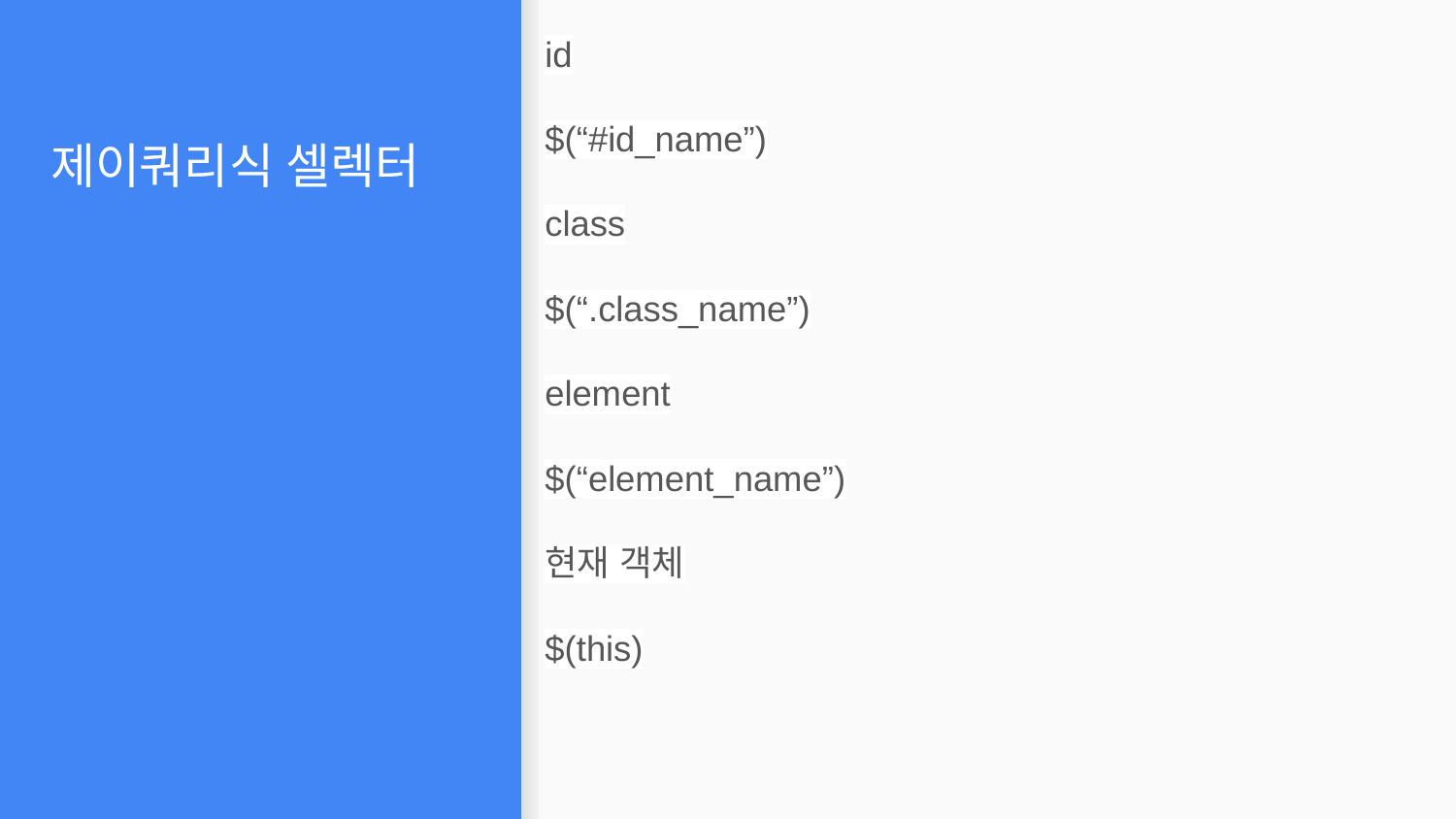

id

$(“#id_name”)

class

$(“.class_name”)

element

$(“element_name”)

현재 객체

$(this)

# 제이쿼리식 셀렉터